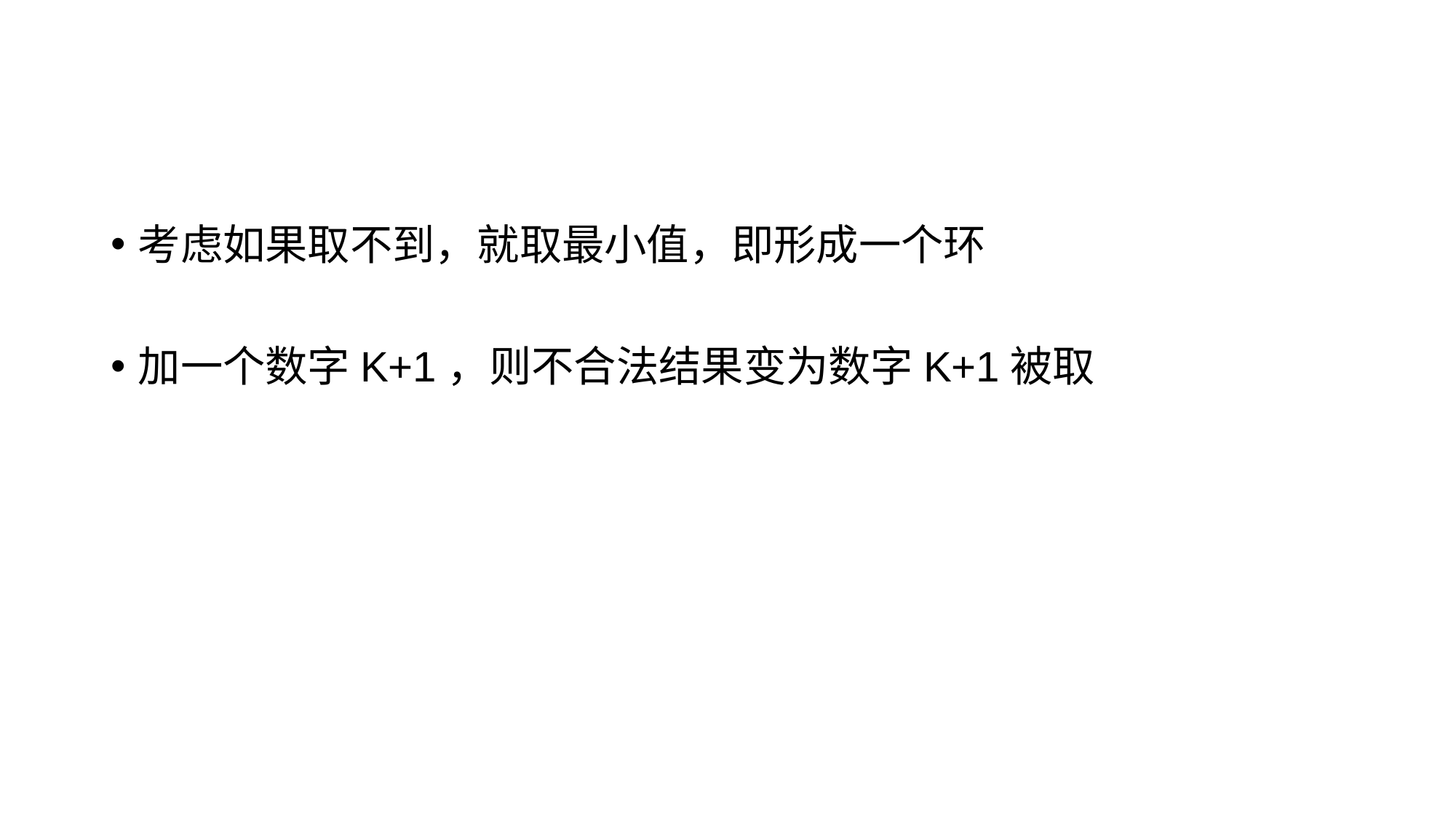

考虑如果取不到，就取最小值，即形成一个环

加一个数字K+1，则不合法结果变为数字K+1被取